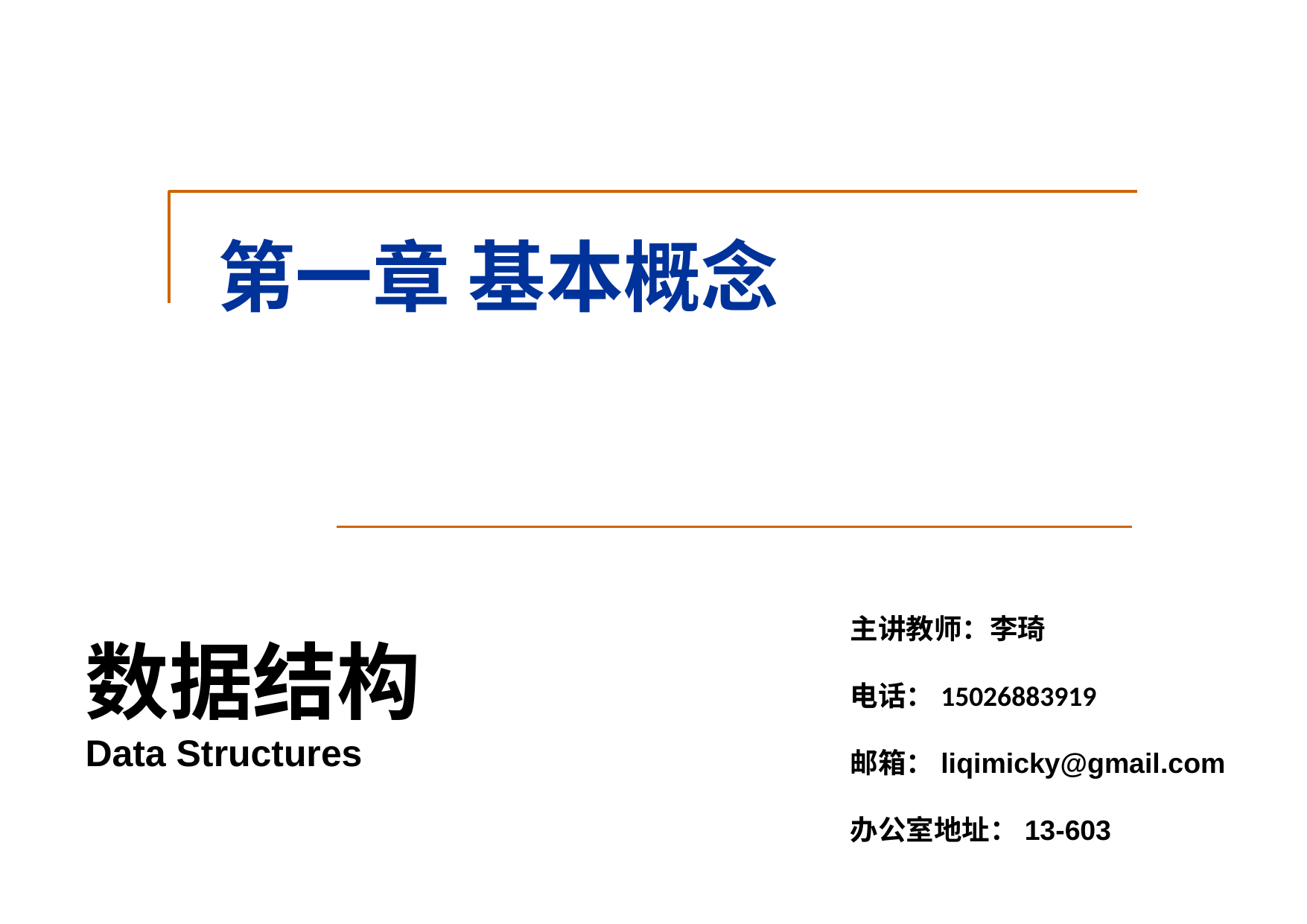

第一章 基本概念
主讲教师：李琦

电话：15026883919

邮箱：liqimicky@gmail.com

办公室地址：13-603
# 数据结构 Data Structures